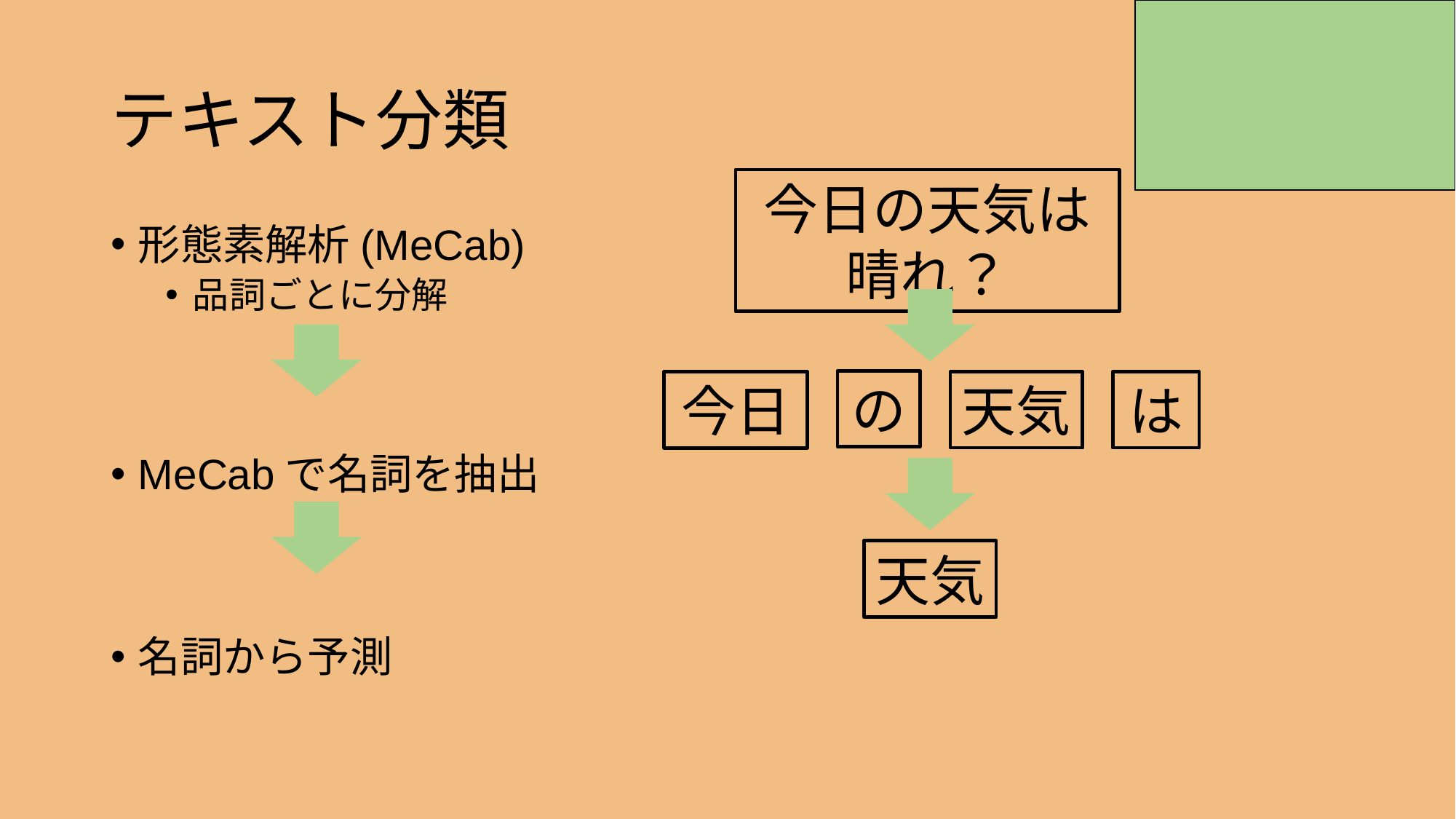

# テキスト分類
今日の天気は晴れ？
形態素解析(MeCab)
品詞ごとに分解

MeCabで名詞を抽出

名詞から予測

の
天気
は
今日

天気